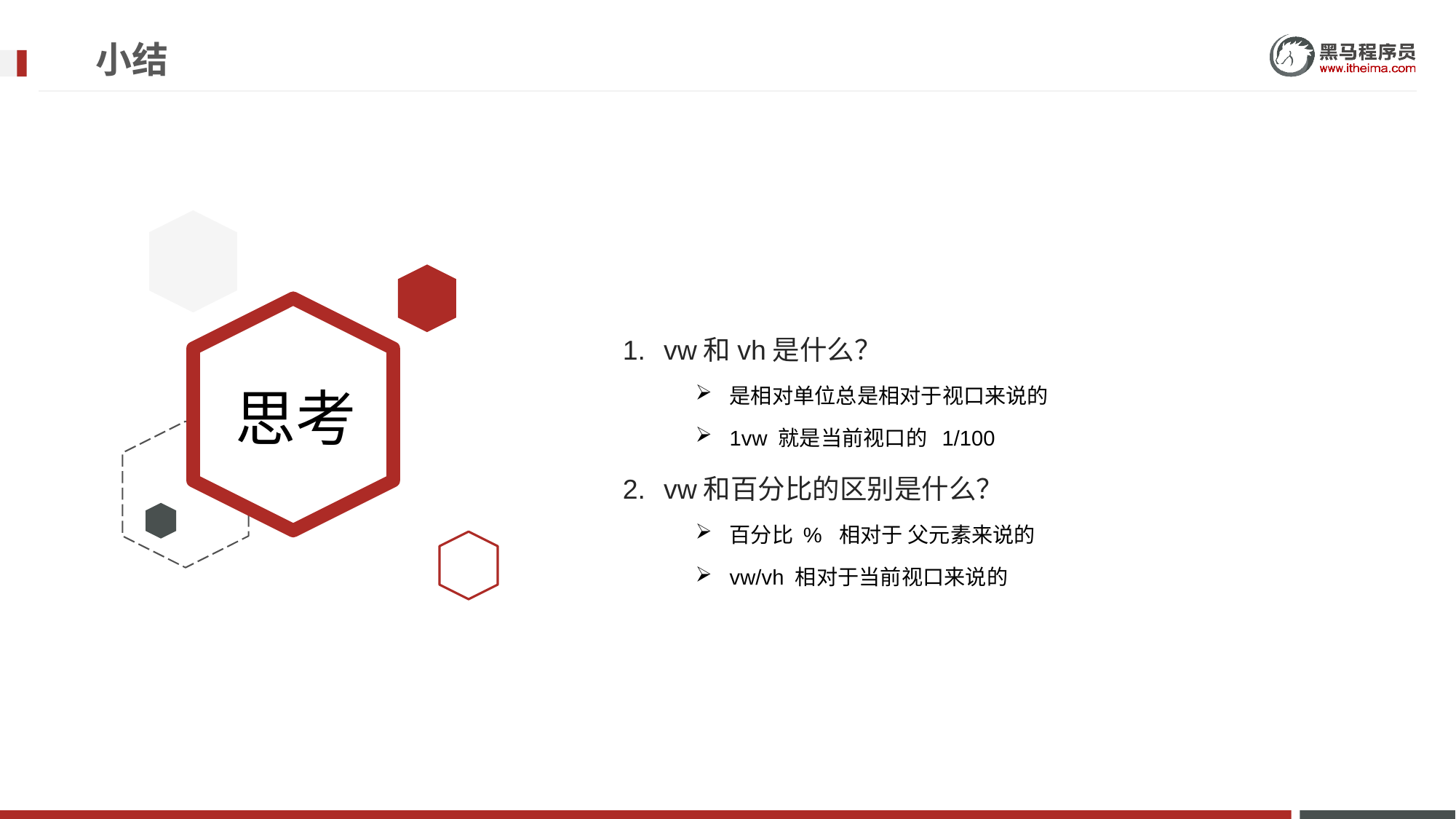

# 小结
vw和vh是什么？
是相对单位总是相对于视口来说的
1vw 就是当前视口的  1/100
vw和百分比的区别是什么？
百分比 %  相对于 父元素来说的
vw/vh 相对于当前视口来说的